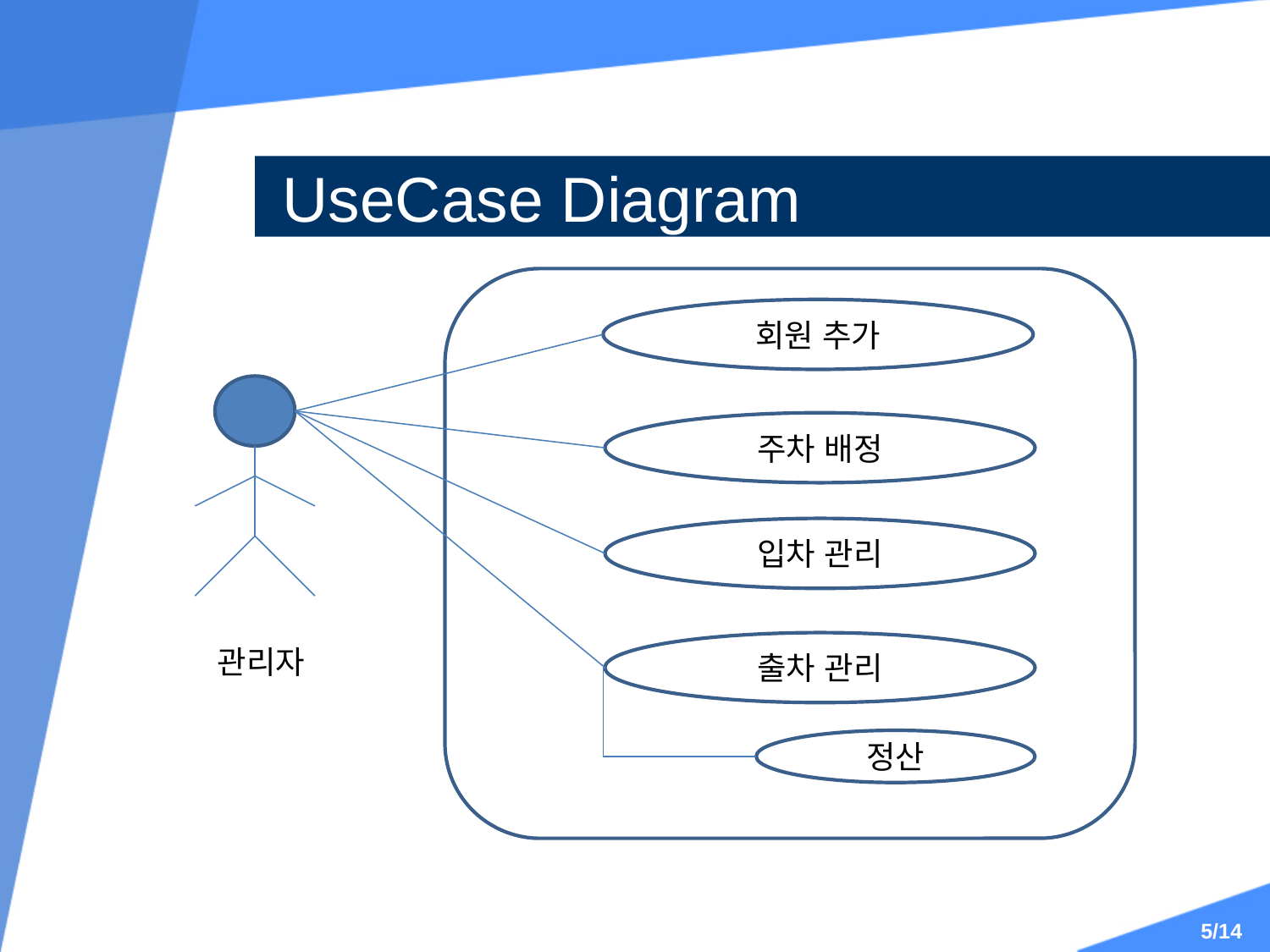

UseCase Diagram

회원 추가

주차 배정
입차 관리
출차 관리
관리자
정산
5/14